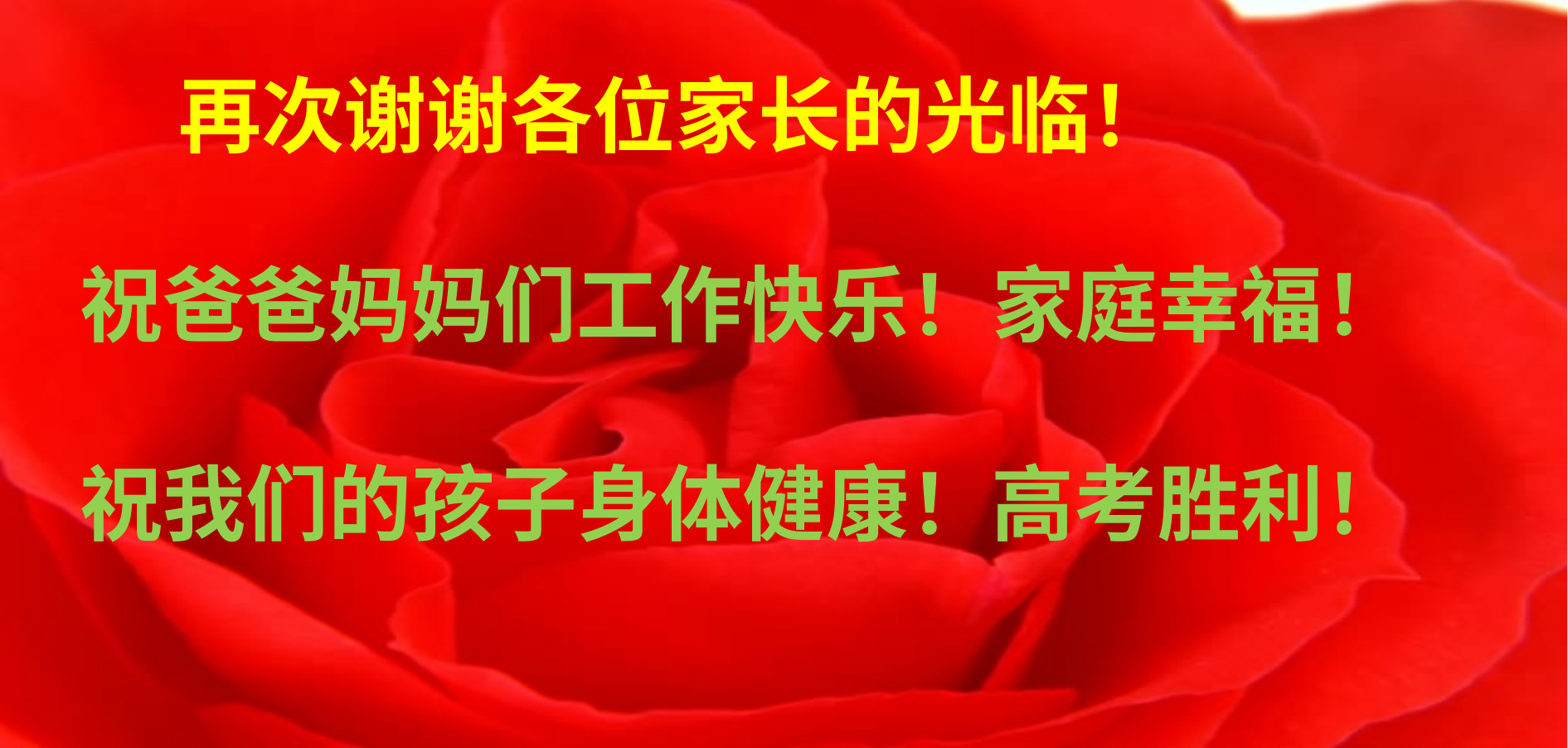

再次谢谢各位家长的光临！
祝爸爸妈妈们工作快乐！家庭幸福！

祝我们的孩子身体健康！高考胜利！